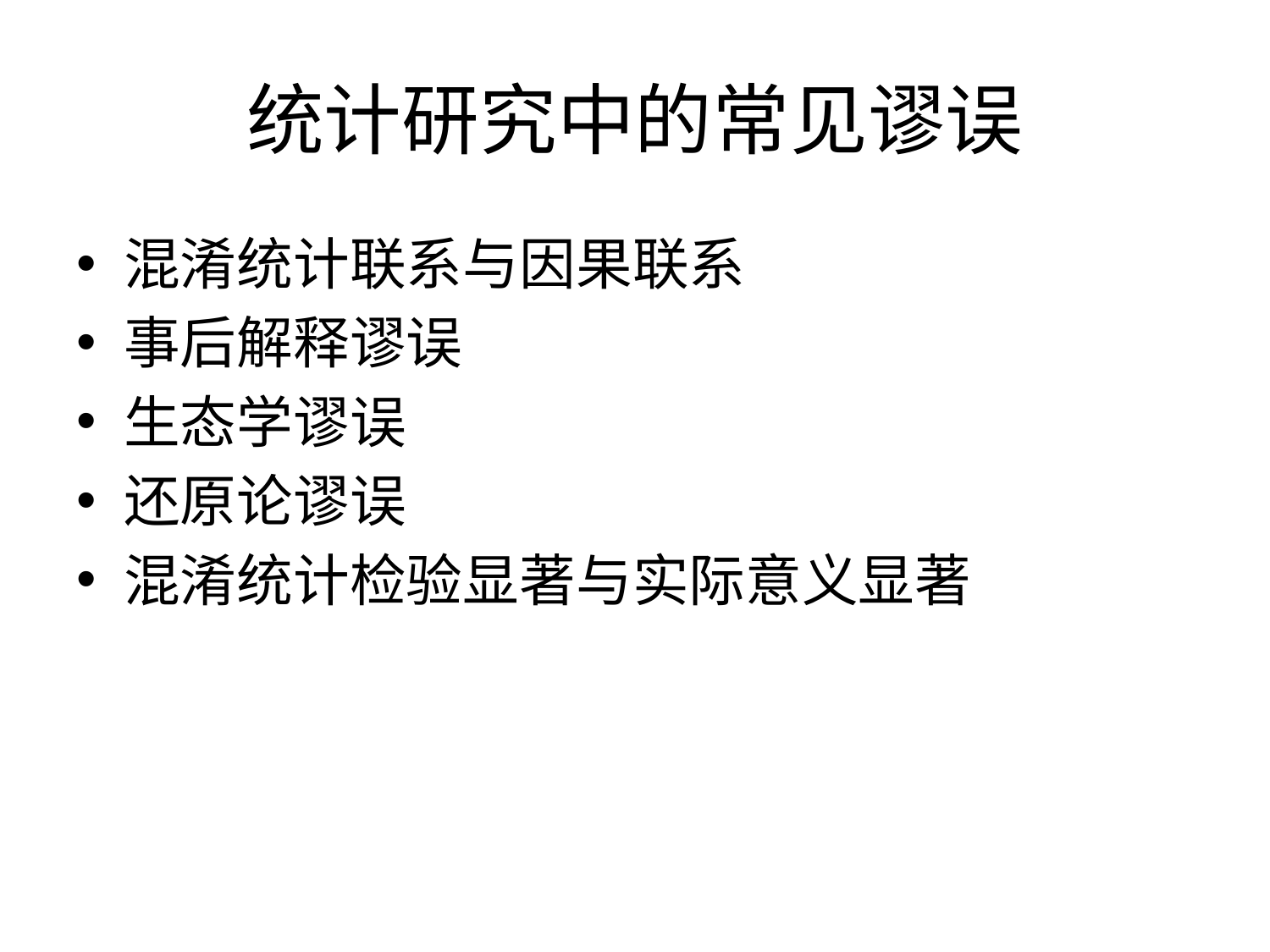

# 统计研究中的常见谬误
混淆统计联系与因果联系
事后解释谬误
生态学谬误
还原论谬误
混淆统计检验显著与实际意义显著